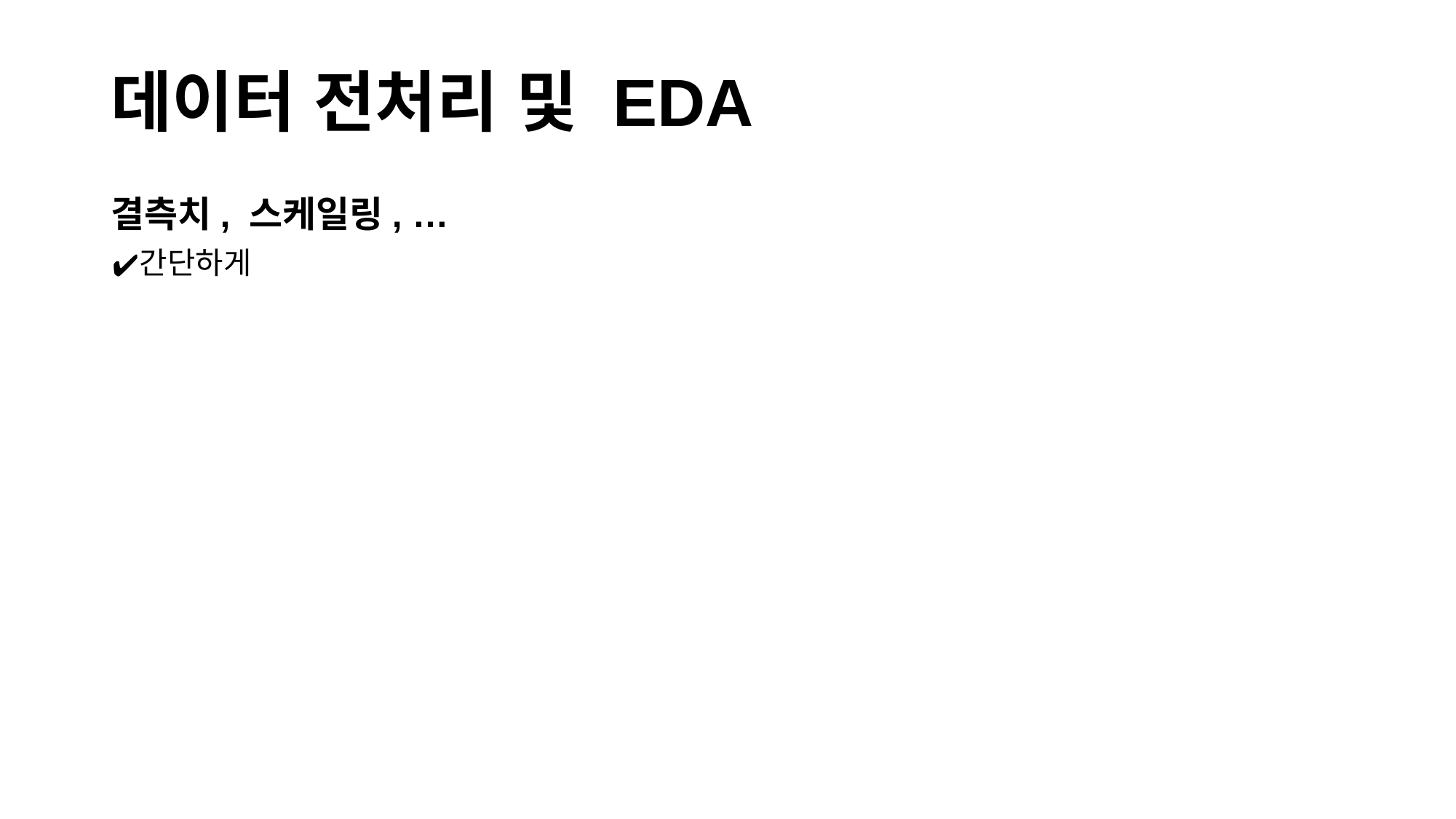

# 데이터 전처리 및 EDA
결측치, 스케일링, …
간단하게